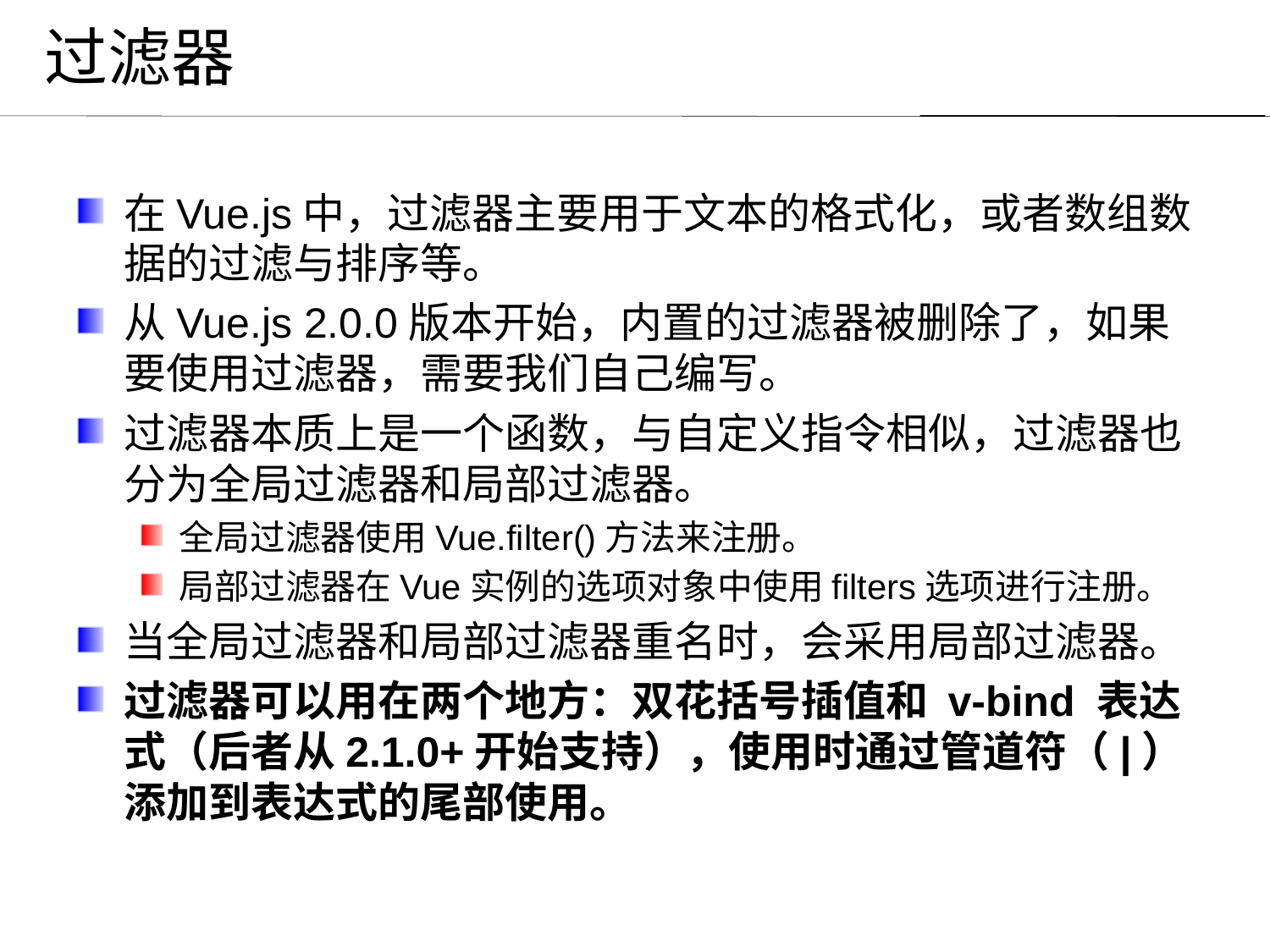

# 过滤器
在Vue.js中，过滤器主要用于文本的格式化，或者数组数据的过滤与排序等。
从Vue.js 2.0.0版本开始，内置的过滤器被删除了，如果要使用过滤器，需要我们自己编写。
过滤器本质上是一个函数，与自定义指令相似，过滤器也分为全局过滤器和局部过滤器。
全局过滤器使用Vue.filter()方法来注册。
局部过滤器在Vue实例的选项对象中使用filters选项进行注册。
当全局过滤器和局部过滤器重名时，会采用局部过滤器。
过滤器可以用在两个地方：双花括号插值和 v-bind 表达式（后者从2.1.0+开始支持），使用时通过管道符（|）添加到表达式的尾部使用。